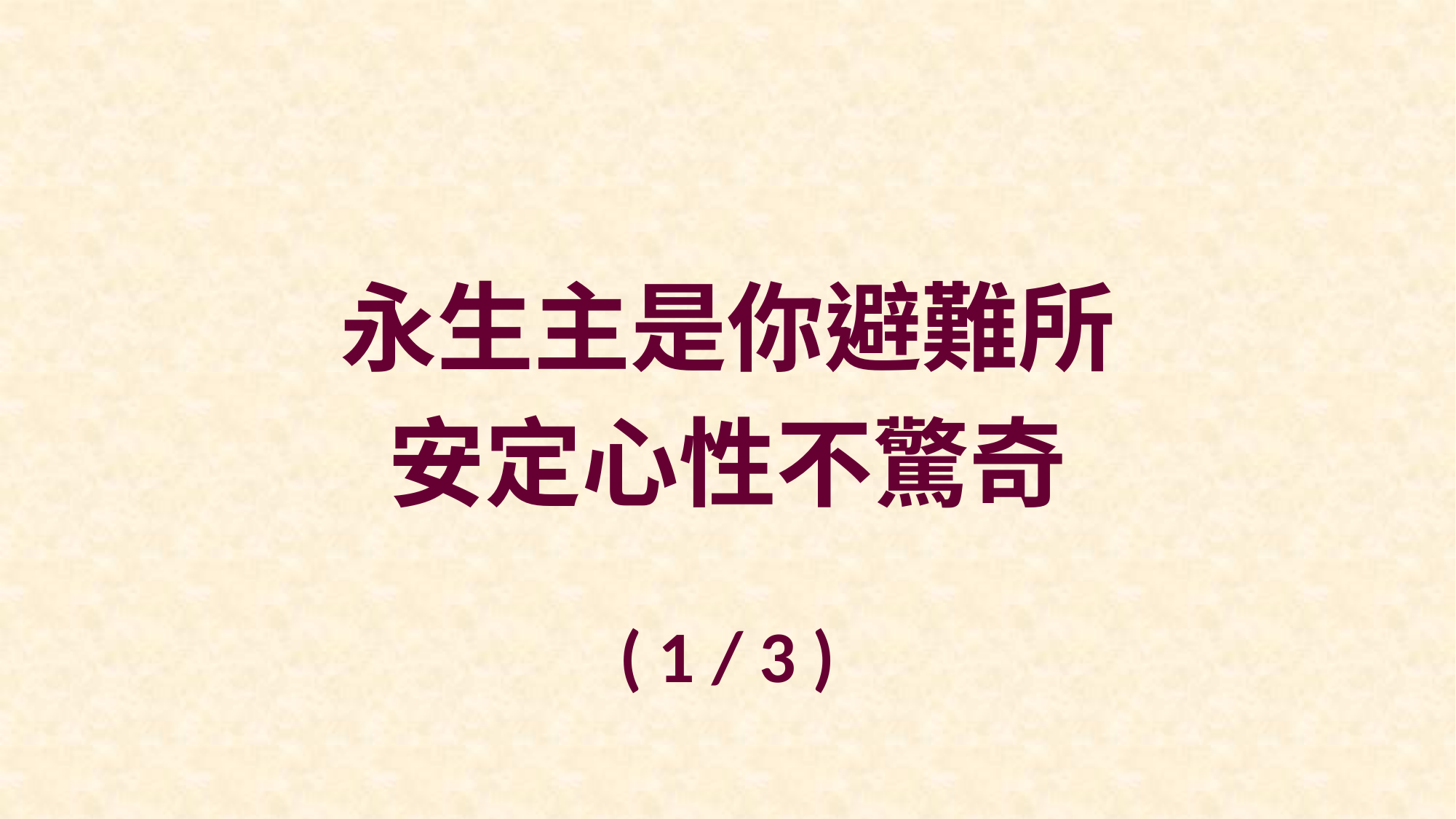

永生主是你避難所
安定心性不驚奇
( 1 / 3 )